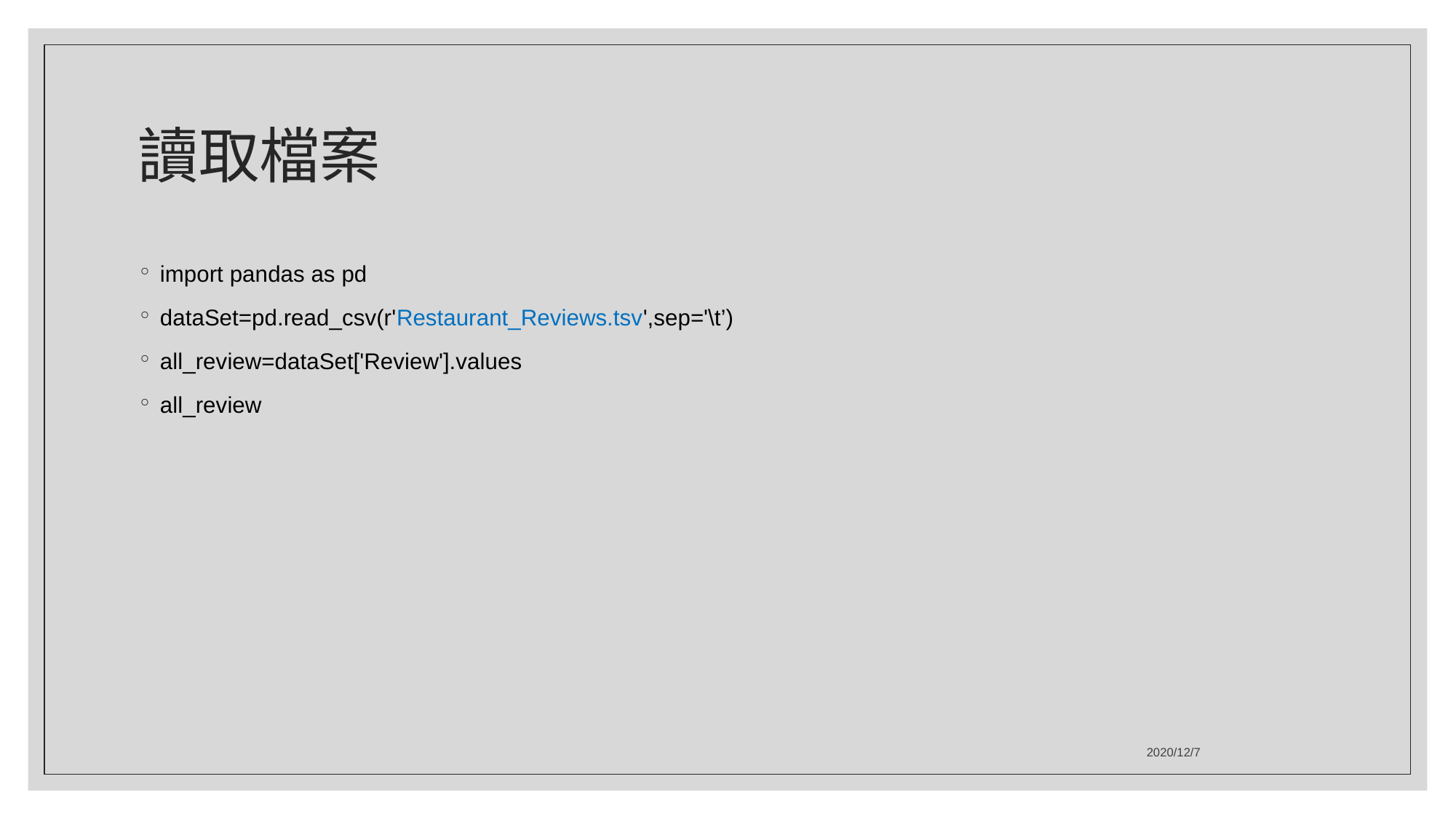

# 讀取檔案
import pandas as pd
dataSet=pd.read_csv(r'Restaurant_Reviews.tsv',sep='\t’)
all_review=dataSet['Review'].values
all_review
2020/12/7